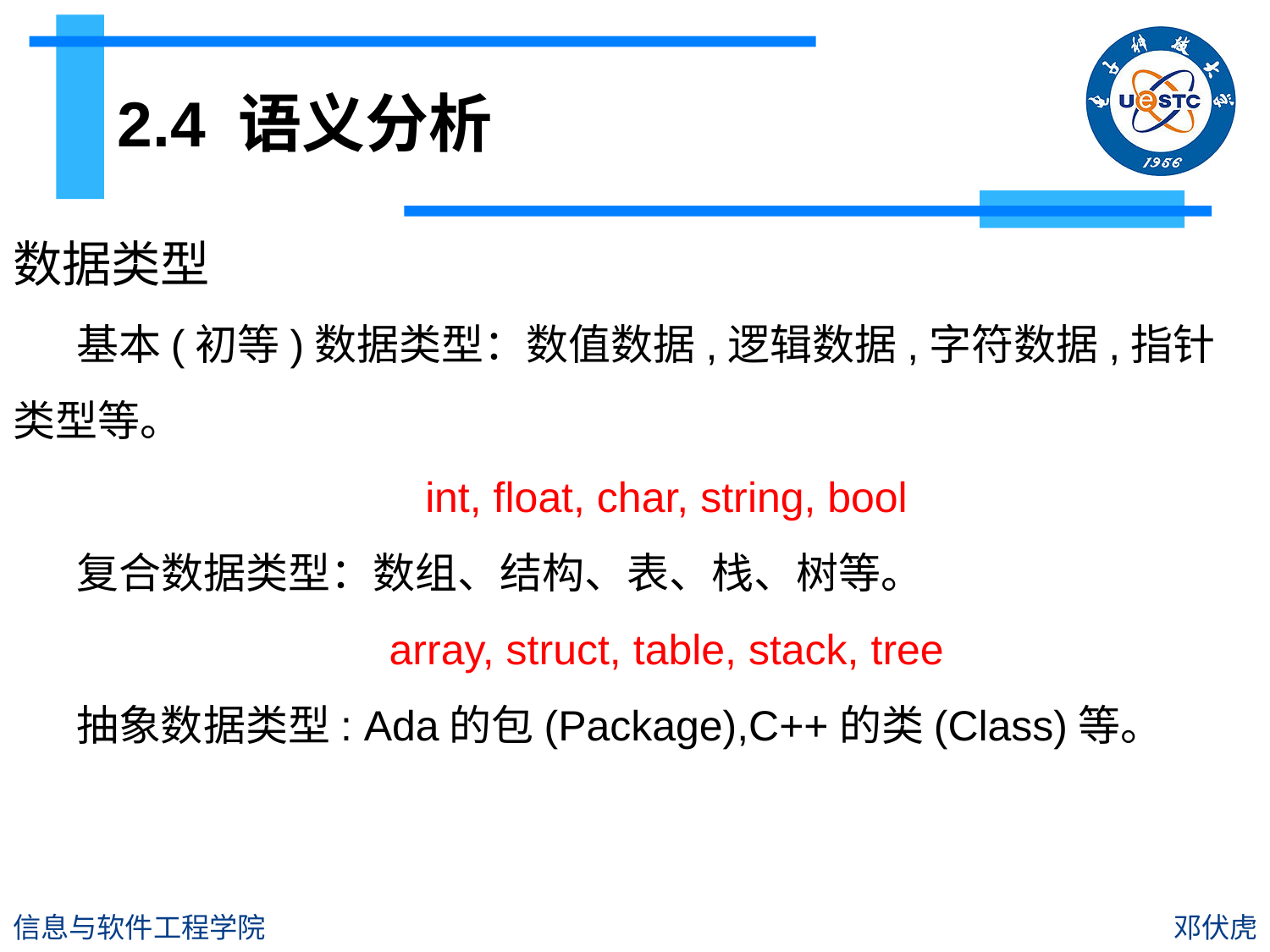

# 2.4 语义分析
数据类型
基本(初等)数据类型：数值数据,逻辑数据,字符数据,指针类型等。
 int, float, char, string, bool
复合数据类型：数组、结构、表、栈、树等。
array, struct, table, stack, tree
抽象数据类型: Ada的包(Package),C++的类(Class)等。

40
信息与软件工程学院
邓伏虎